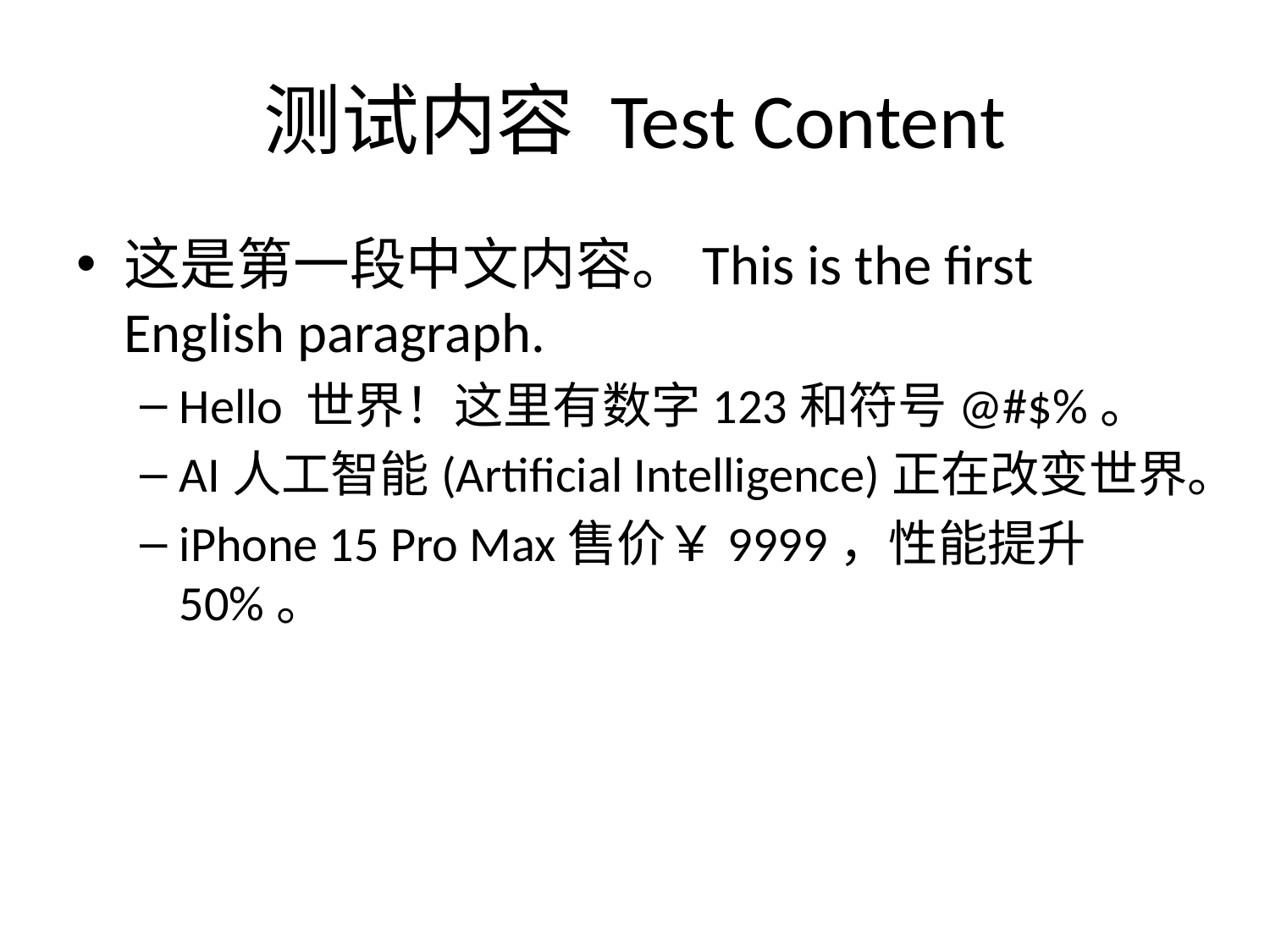

# 测试内容 Test Content
这是第一段中文内容。This is the first English paragraph.
Hello 世界！这里有数字123和符号@#$%。
AI人工智能(Artificial Intelligence)正在改变世界。
iPhone 15 Pro Max售价￥9999，性能提升50%。